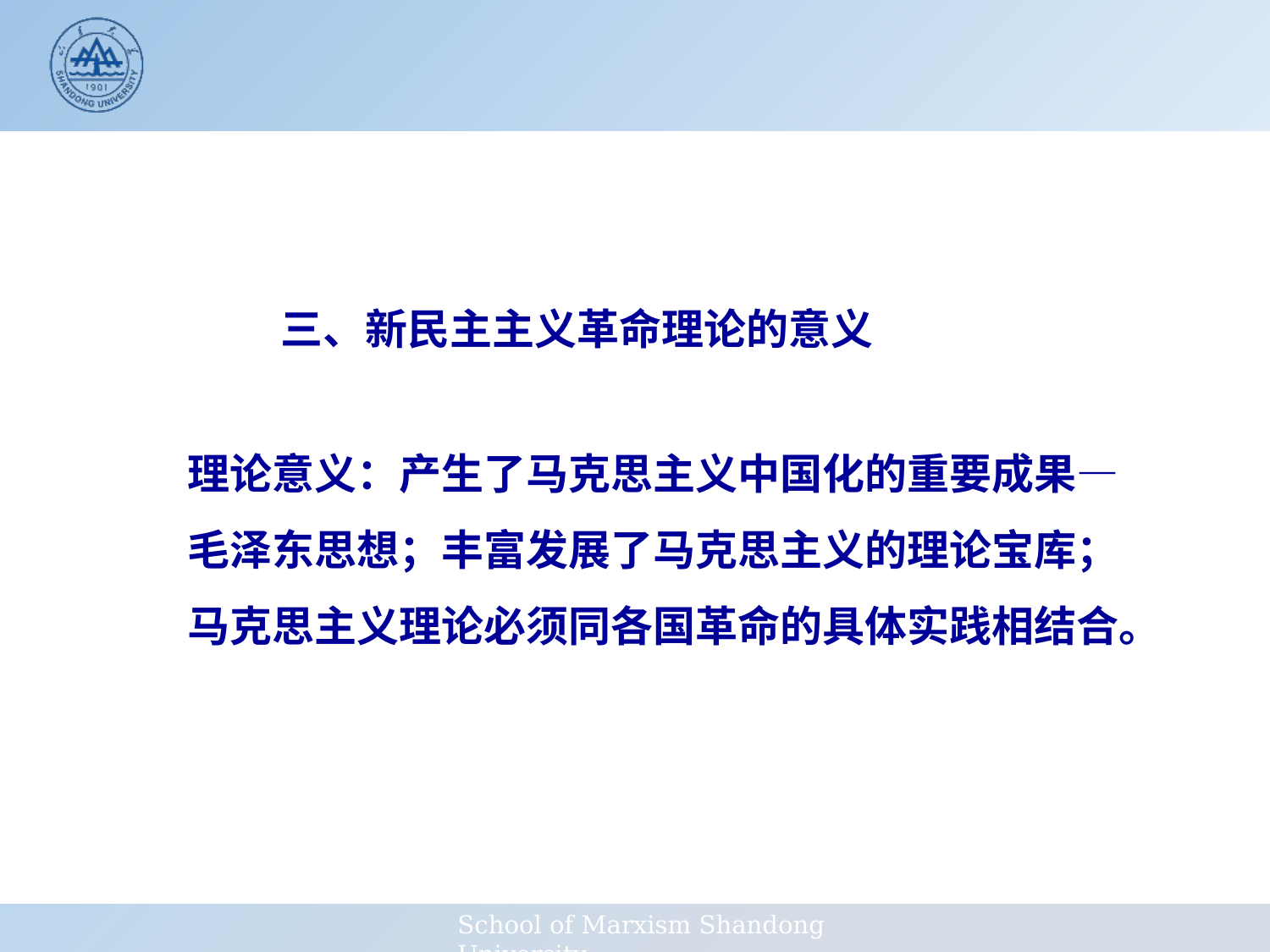

三、新民主主义革命理论的意义
理论意义：产生了马克思主义中国化的重要成果—毛泽东思想；丰富发展了马克思主义的理论宝库；马克思主义理论必须同各国革命的具体实践相结合。